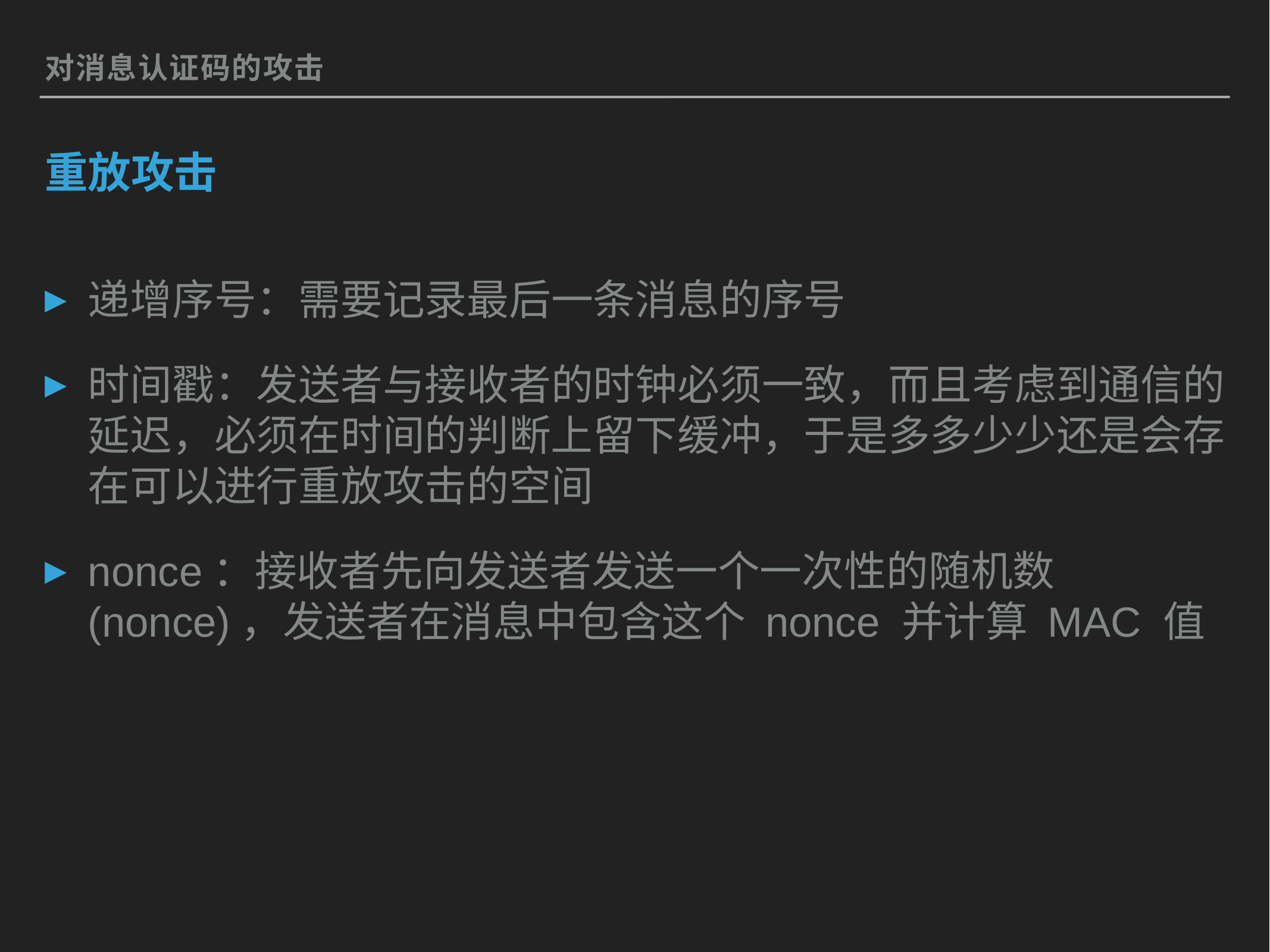

对消息认证码的攻击
# 重放攻击
递增序号：需要记录最后一条消息的序号
时间戳：发送者与接收者的时钟必须一致，而且考虑到通信的延迟，必须在时间的判断上留下缓冲，于是多多少少还是会存在可以进行重放攻击的空间
nonce：接收者先向发送者发送一个一次性的随机数(nonce)，发送者在消息中包含这个 nonce 并计算 MAC 值